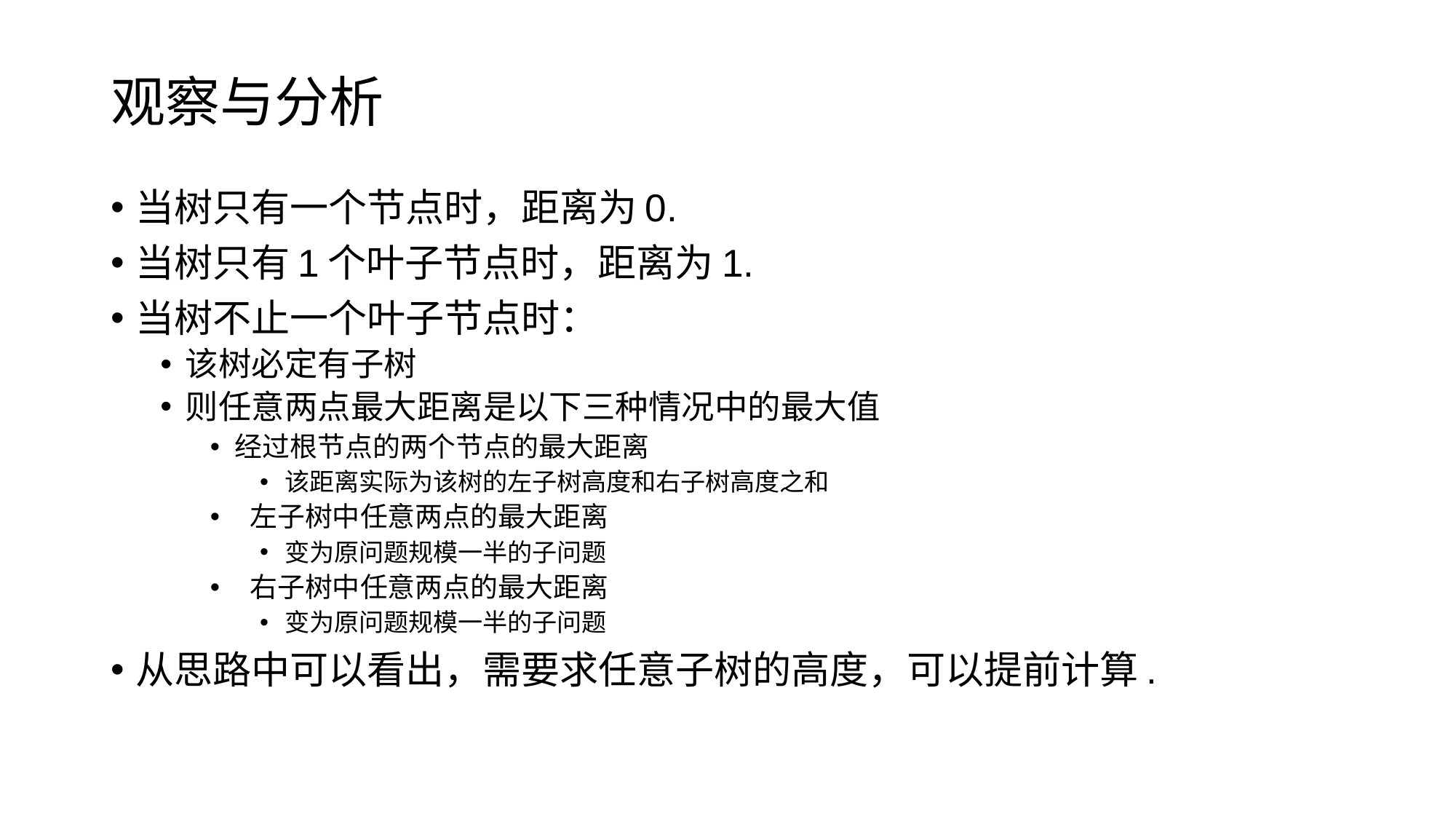

观察与分析
当树只有一个节点时，距离为0.
当树只有1个叶子节点时，距离为1.
当树不止一个叶子节点时：
该树必定有子树
则任意两点最大距离是以下三种情况中的最大值
经过根节点的两个节点的最大距离
该距离实际为该树的左子树高度和右子树高度之和
 左子树中任意两点的最大距离
变为原问题规模一半的子问题
 右子树中任意两点的最大距离
变为原问题规模一半的子问题
从思路中可以看出，需要求任意子树的高度，可以提前计算.